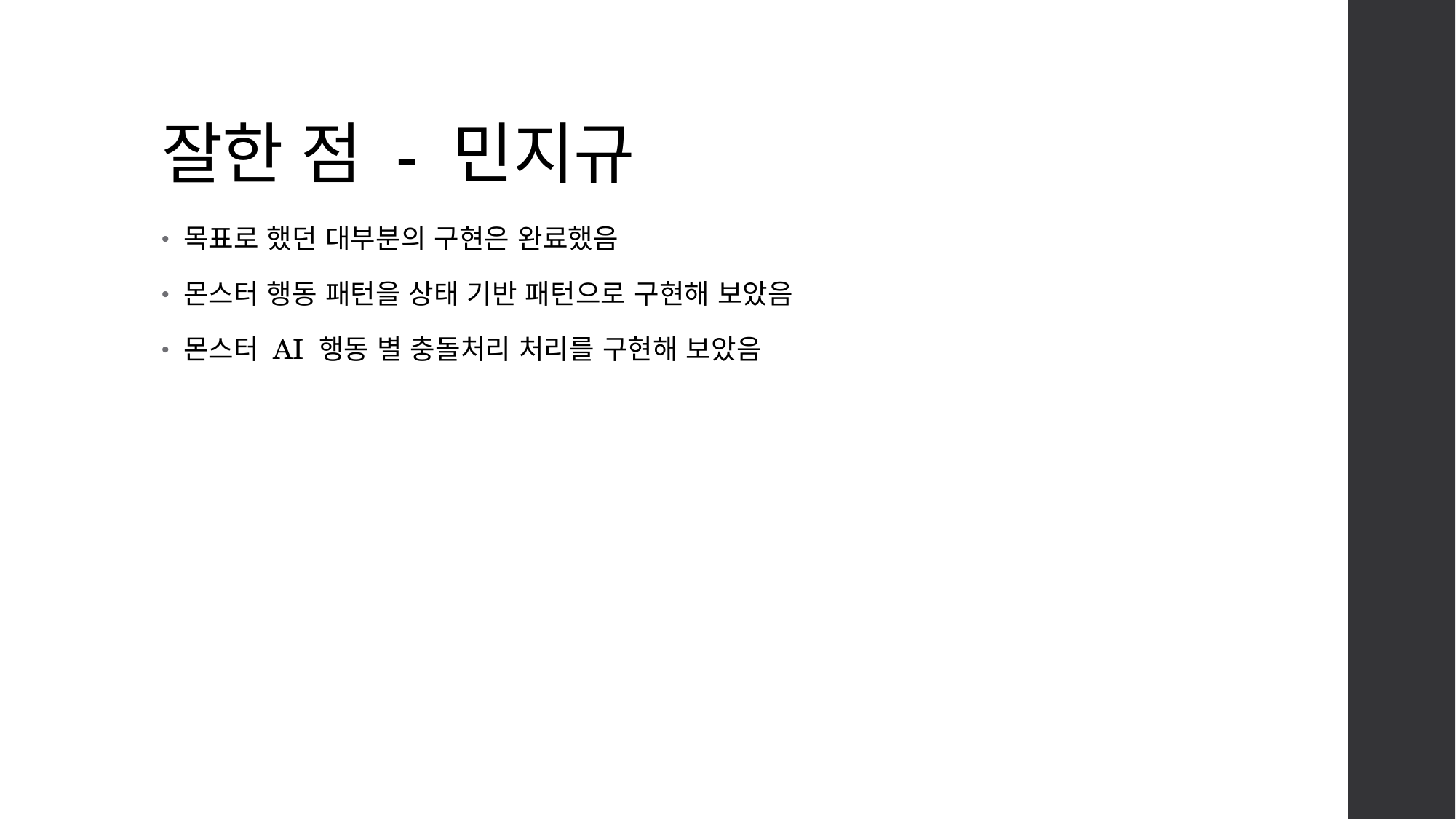

# 잘한 점 - 민지규
목표로 했던 대부분의 구현은 완료했음
몬스터 행동 패턴을 상태 기반 패턴으로 구현해 보았음
몬스터 AI 행동 별 충돌처리 처리를 구현해 보았음